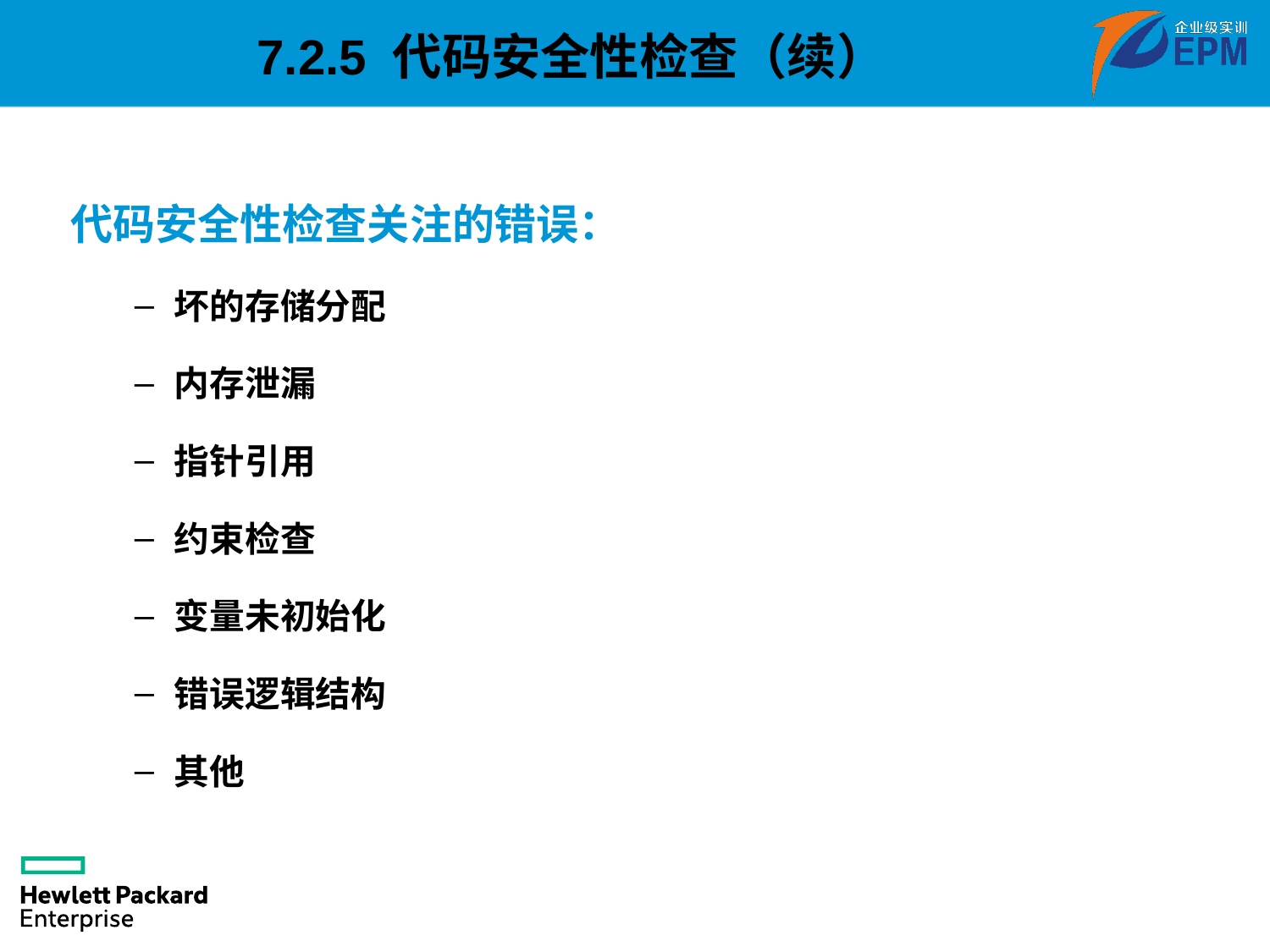

7.2.5 代码安全性检查（续）
代码安全性检查关注的错误：
坏的存储分配
内存泄漏
指针引用
约束检查
变量未初始化
错误逻辑结构
其他